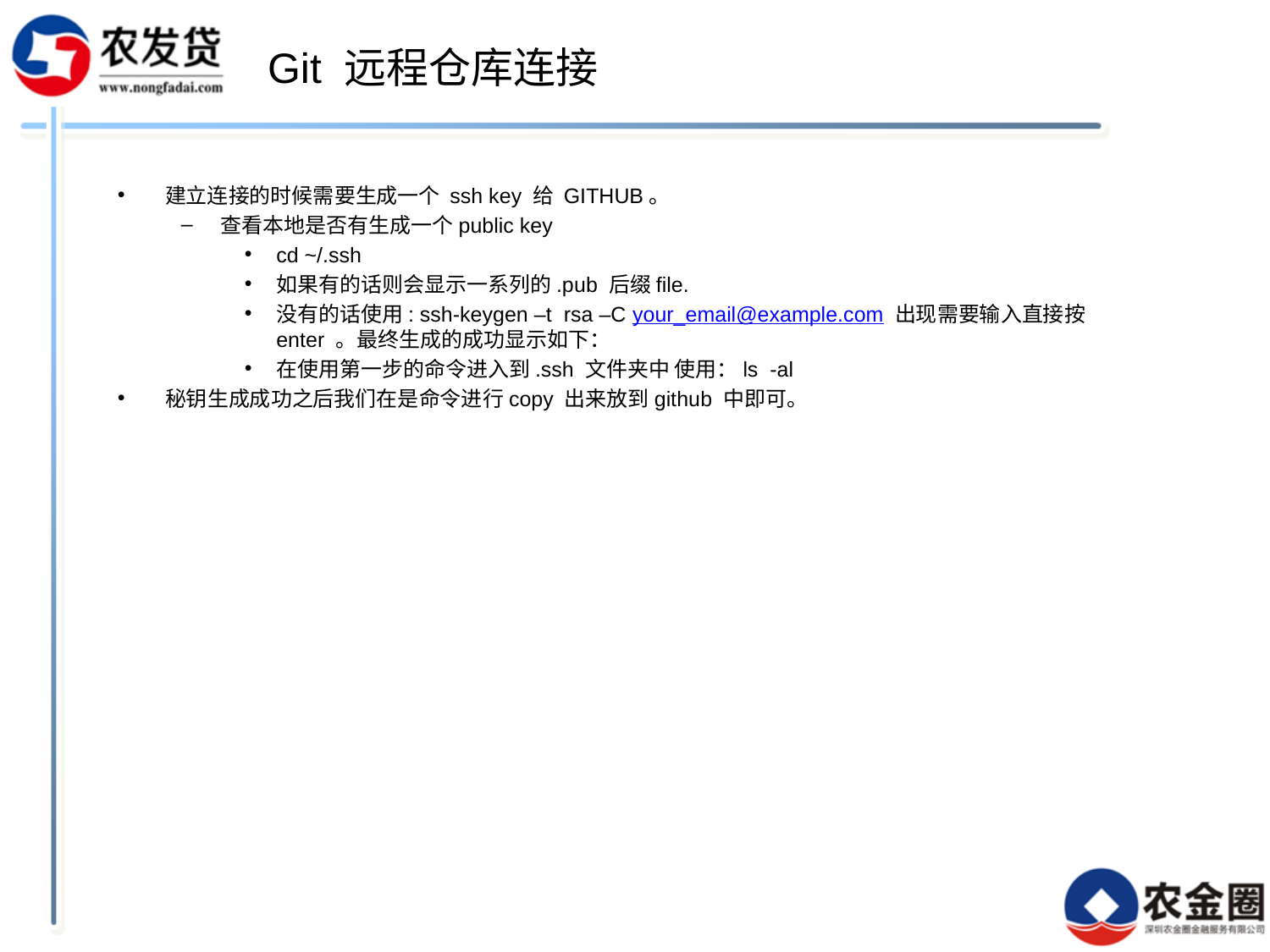

# Git 远程仓库连接
建立连接的时候需要生成一个 ssh key 给 GITHUB。
查看本地是否有生成一个public key
cd ~/.ssh
如果有的话则会显示一系列的.pub 后缀file.
没有的话使用: ssh-keygen –t  rsa –C your_email@example.com 出现需要输入直接按enter 。最终生成的成功显示如下：
在使用第一步的命令进入到.ssh 文件夹中 使用：ls  -al
秘钥生成成功之后我们在是命令进行copy 出来放到github 中即可。